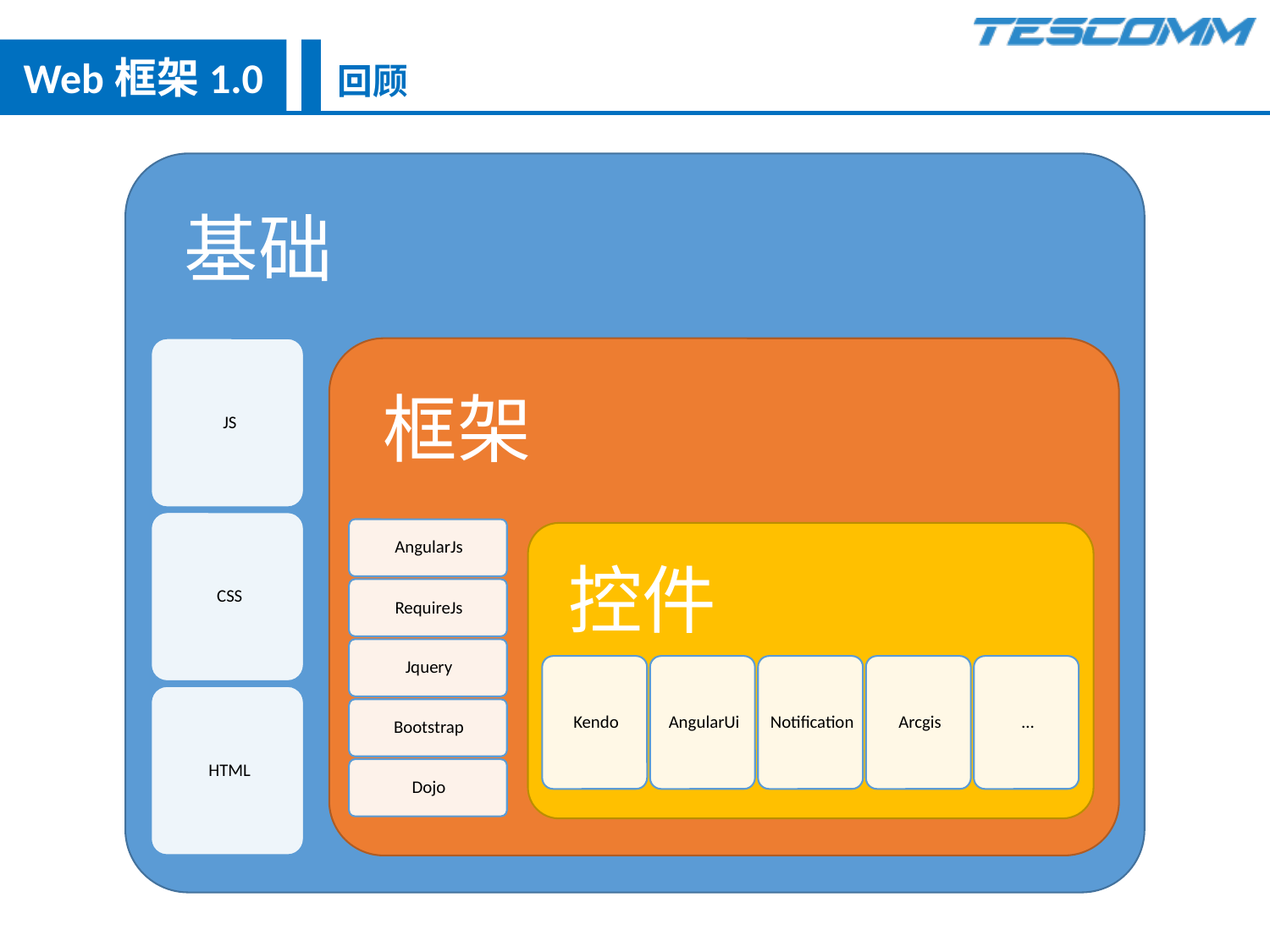

Web框架1.0

回顾
基础
JS
CSS
HTML
框架
AngularJs
RequireJs
Jquery
Bootstrap
Dojo
控件
Kendo
AngularUi
Notification
Arcgis
…